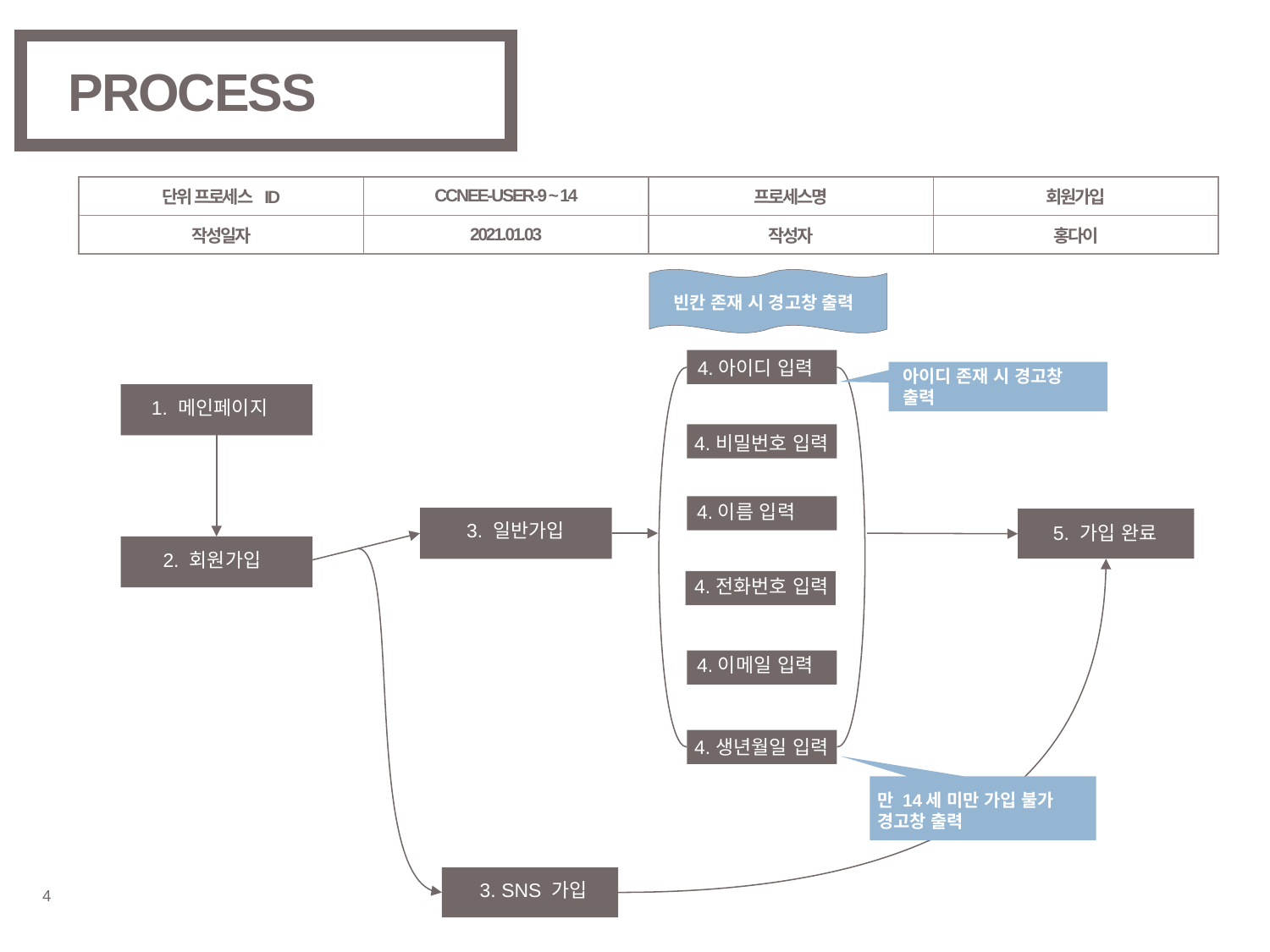

# PROCESS

| 단위 프로세스 ID | CCNEE-USER-9 ~ 14 | 프로세스명 | 회원가입 |
| --- | --- | --- | --- |
| 작성일자 | 2021.01.03 | 작성자 | 홍다이 |

빈칸 존재 시 경고창 출력
4.아이디 입력

아이디 존재 시 경고창
출력

1. 메인페이지

4.비밀번호 입력
4.이름 입력

3. 일반가입
5. 가입 완료

2. 회원가입
4.전화번호 입력

4.이메일 입력

4.생년월일 입력

만 14세 미만 가입 불가 경고창 출력

3. SNS 가입